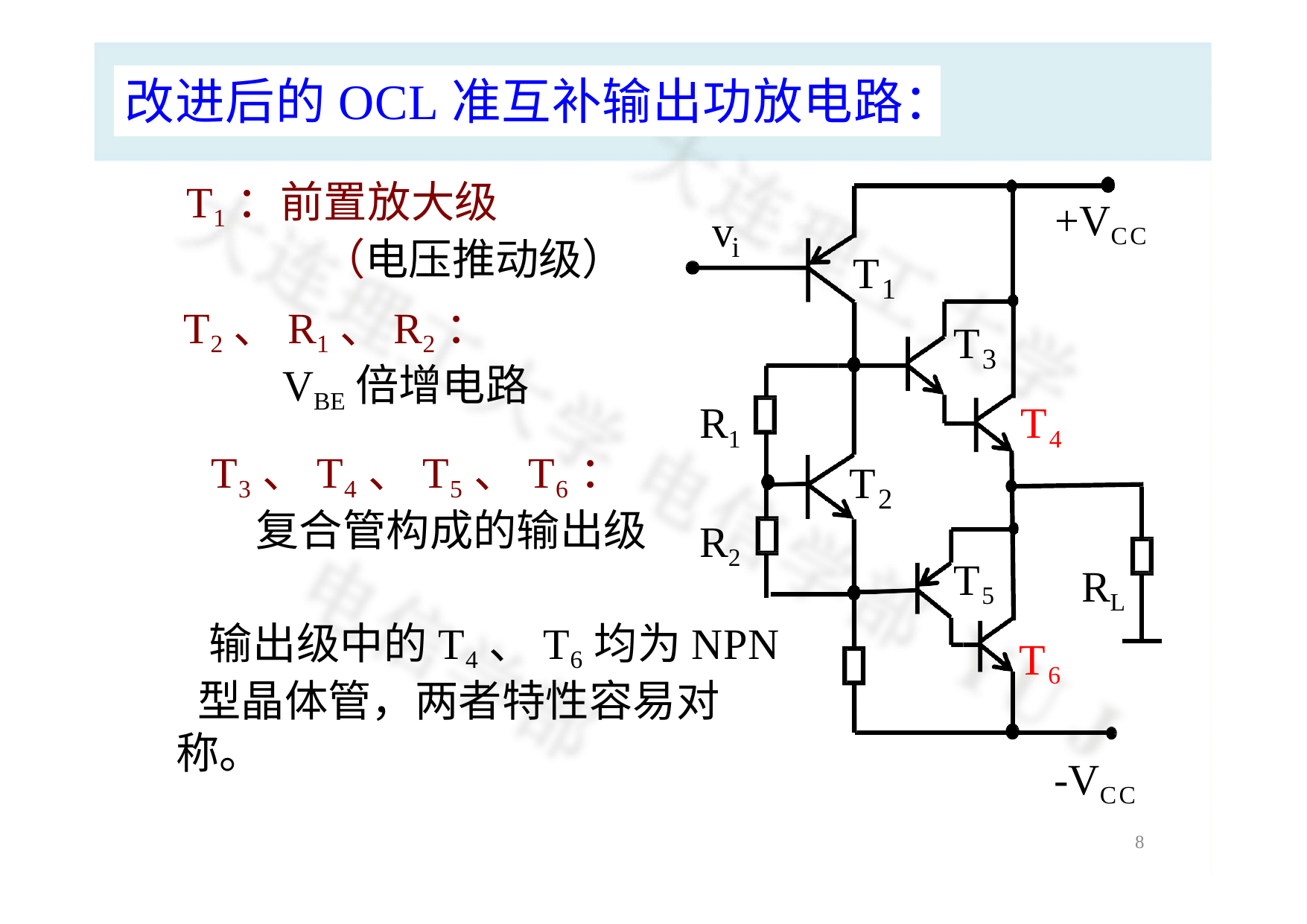

# 改进后的OCL准互补输出功放电路：
T1：前置放大级
（电压推动级）
T2、R1、R2：
VBE倍增电路
T3、T4、T5、T6：  复合管构成的输出级

+VCC
v
i
T

1
T
3
R1
T4

T

2

R2

T5

RL

输出级中的T4、T6均为NPN  型晶体管，两者特性容易对称。
T6

-VCC
8